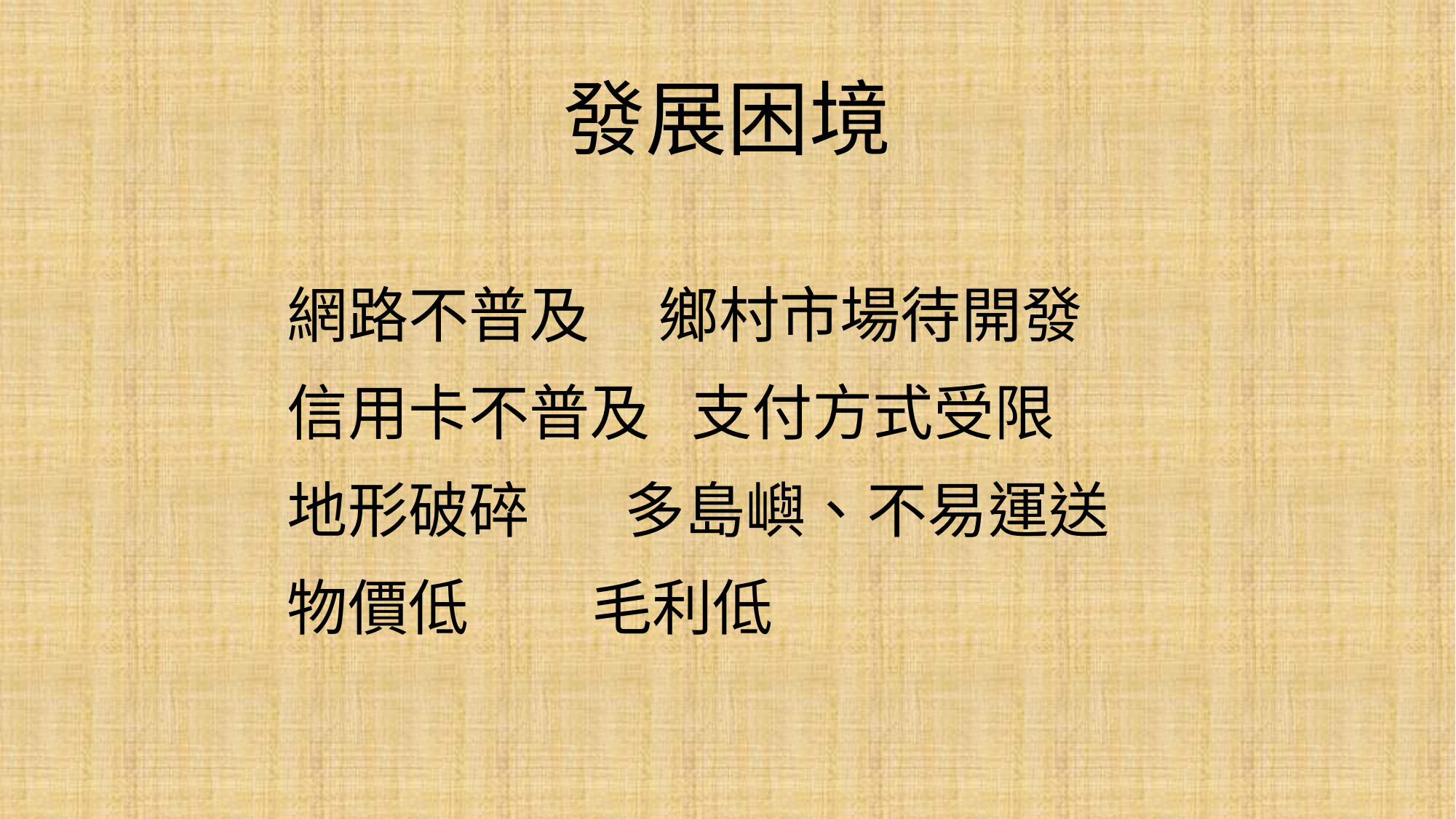

# 發展困境
網路不普及     鄉村市場待開發

信用卡不普及   支付方式受限

地形破碎       多島嶼、不易運送

物價低         毛利低